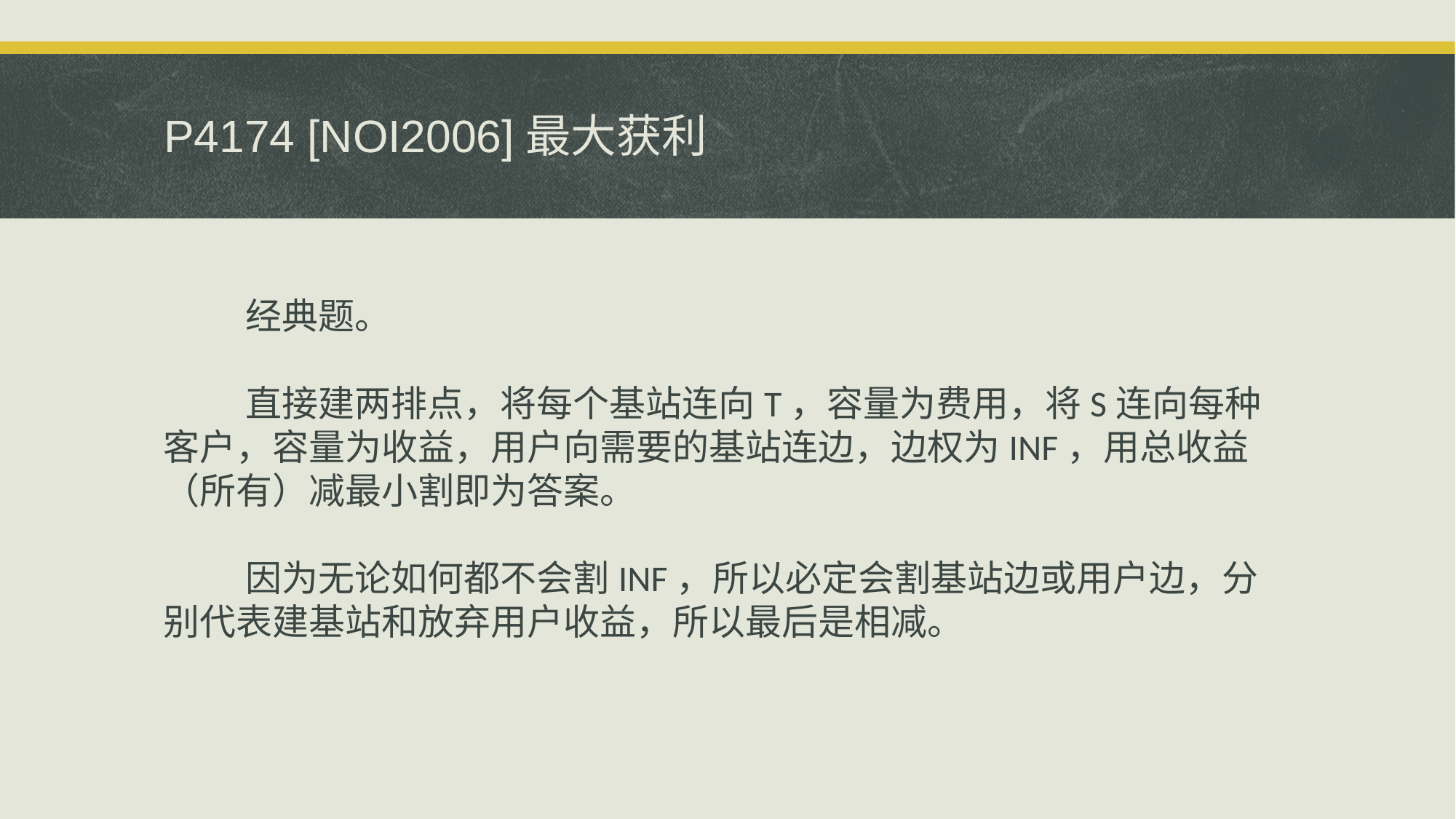

# P4174 [NOI2006]最大获利
         经典题。

         直接建两排点，将每个基站连向T，容量为费用，将S连向每种客户，容量为收益，用户向需要的基站连边，边权为INF，用总收益（所有）减最小割即为答案。

         因为无论如何都不会割INF，所以必定会割基站边或用户边，分别代表建基站和放弃用户收益，所以最后是相减。